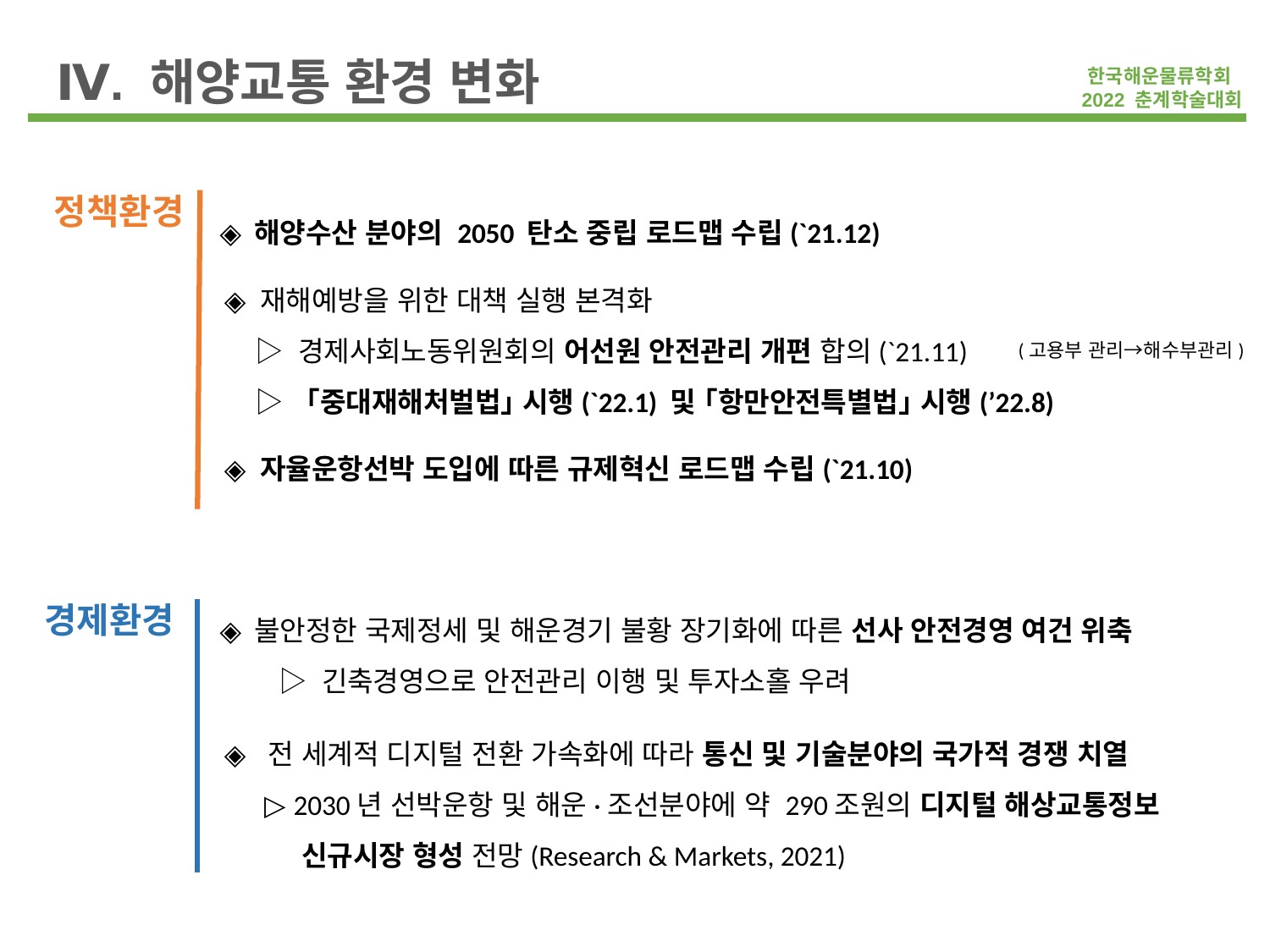

Ⅳ. 해양교통 환경 변화
한국해운물류학회
2022 춘계학술대회
   ◈ 해양수산 분야의 2050 탄소 중립 로드맵 수립(`21.12)
   ◈ 재해예방을 위한 대책 실행 본격화
       ▷ 경제사회노동위원회의 어선원 안전관리 개편 합의(`21.11)
       ▷  ｢중대재해처벌법｣ 시행(`22.1) 및 ｢항만안전특별법｣ 시행(’22.8)
   ◈ 자율운항선박 도입에 따른 규제혁신 로드맵 수립(`21.10)
정책환경
(고용부 관리→해수부관리)
   ◈ 불안정한 국제정세 및 해운경기 불황 장기화에 따른 선사 안전경영 여건 위축
          ▷ 긴축경영으로 안전관리 이행 및 투자소홀 우려

   ◈  전 세계적 디지털 전환 가속화에 따라 통신 및 기술분야의 국가적 경쟁 치열
          ▷ 2030년 선박운항 및 해운·조선분야에 약 290조원의 디지털 해상교통정보
            신규시장 형성 전망(Research & Markets, 2021)
경제환경